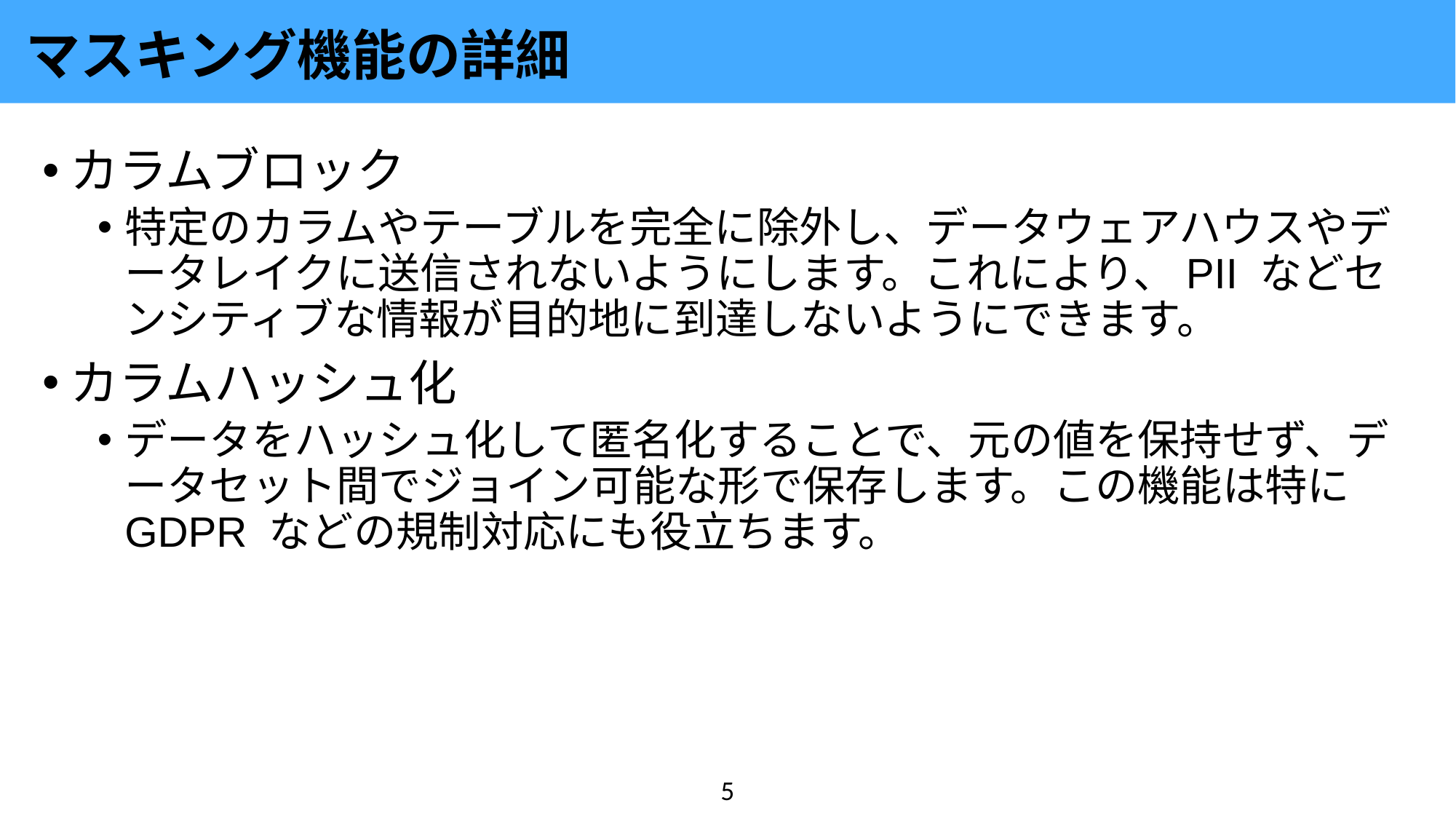

# マスキング機能の詳細
カラムブロック
特定のカラムやテーブルを完全に除外し、データウェアハウスやデータレイクに送信されないようにします。これにより、PII などセンシティブな情報が目的地に到達しないようにできます。
カラムハッシュ化
データをハッシュ化して匿名化することで、元の値を保持せず、データセット間でジョイン可能な形で保存します。この機能は特に GDPR などの規制対応にも役立ちます。